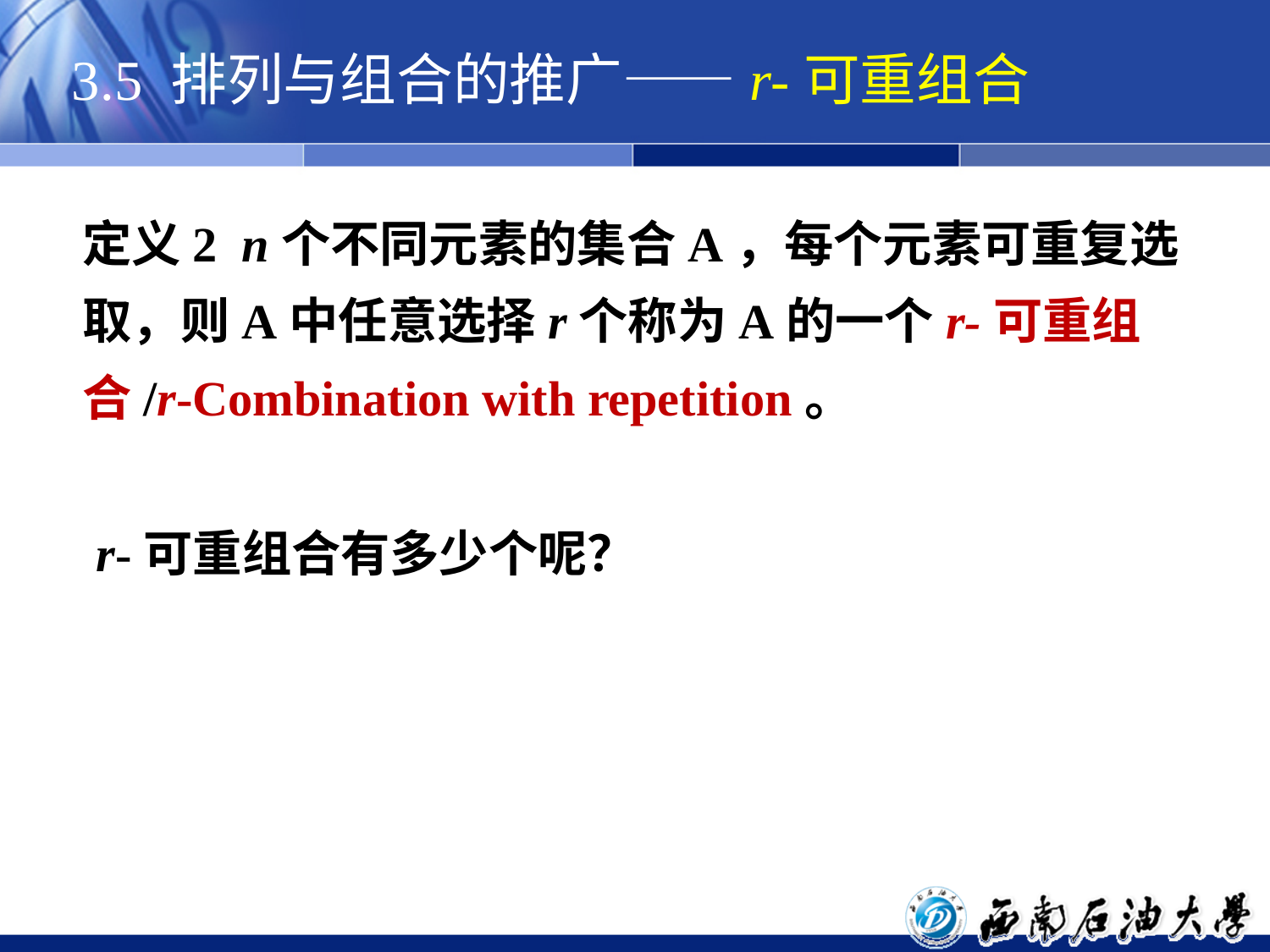

3.5 排列与组合的推广——r-可重组合
定义2  n个不同元素的集合A，每个元素可重复选取，则A中任意选择r个称为A的一个r-可重组合/r-Combination with repetition。
r-可重组合有多少个呢？